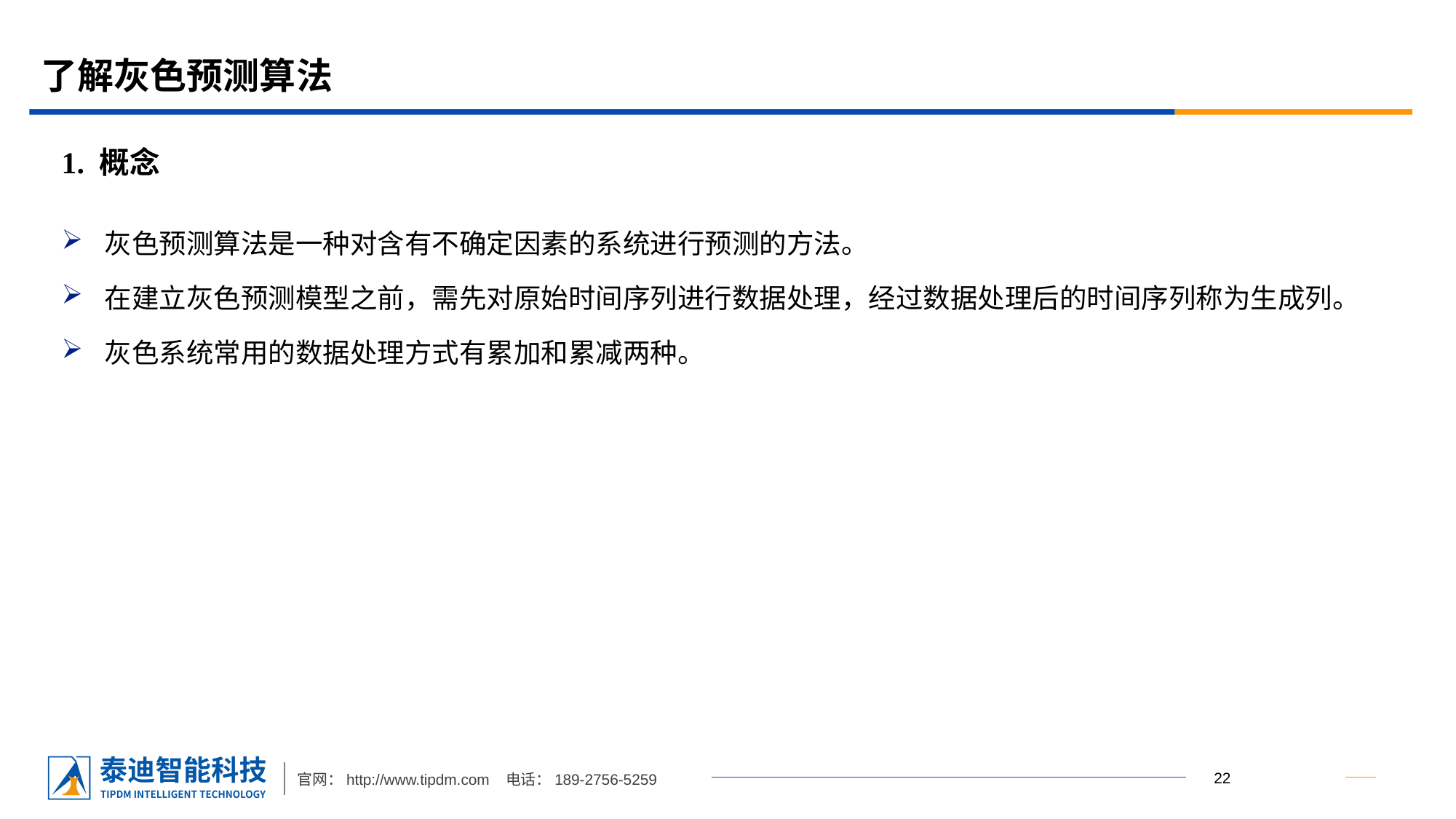

# 了解灰色预测算法
1. 概念
灰色预测算法是一种对含有不确定因素的系统进行预测的方法。
在建立灰色预测模型之前，需先对原始时间序列进行数据处理，经过数据处理后的时间序列称为生成列。
灰色系统常用的数据处理方式有累加和累减两种。